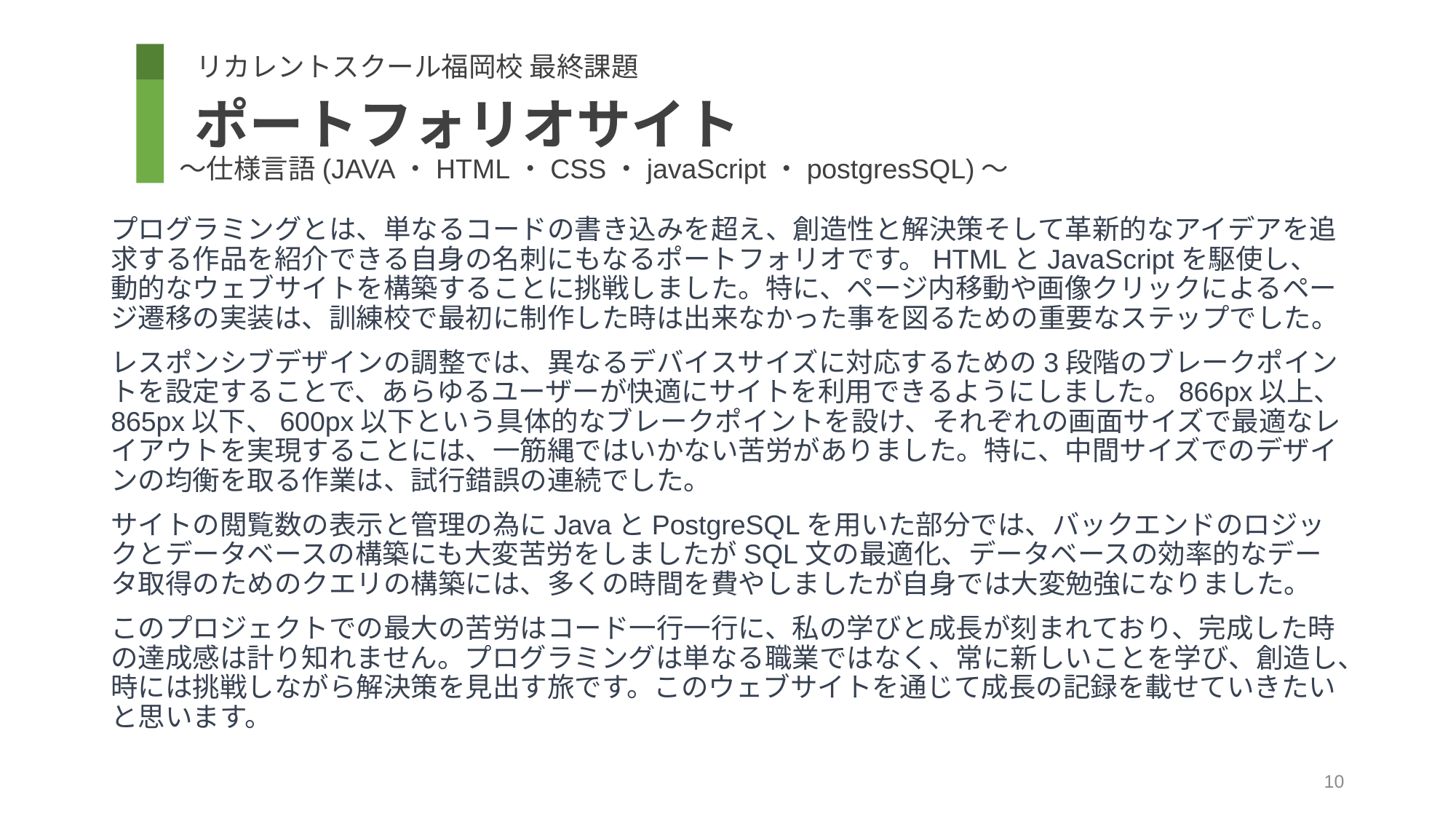

リカレントスクール福岡校 最終課題

ポートフォリオサイト
〜仕様言語(JAVA・HTML・CSS・javaScript・postgresSQL)〜
プログラミングとは、単なるコードの書き込みを超え、創造性と解決策そして革新的なアイデアを追求する作品を紹介できる自身の名刺にもなるポートフォリオです。HTMLとJavaScriptを駆使し、動的なウェブサイトを構築することに挑戦しました。特に、ページ内移動や画像クリックによるページ遷移の実装は、訓練校で最初に制作した時は出来なかった事を図るための重要なステップでした。
レスポンシブデザインの調整では、異なるデバイスサイズに対応するための3段階のブレークポイントを設定することで、あらゆるユーザーが快適にサイトを利用できるようにしました。866px以上、865px以下、600px以下という具体的なブレークポイントを設け、それぞれの画面サイズで最適なレイアウトを実現することには、一筋縄ではいかない苦労がありました。特に、中間サイズでのデザインの均衡を取る作業は、試行錯誤の連続でした。
サイトの閲覧数の表示と管理の為にJavaとPostgreSQLを用いた部分では、バックエンドのロジックとデータベースの構築にも大変苦労をしましたがSQL文の最適化、データベースの効率的なデータ取得のためのクエリの構築には、多くの時間を費やしましたが自身では大変勉強になりました。
このプロジェクトでの最大の苦労はコード一行一行に、私の学びと成長が刻まれており、完成した時の達成感は計り知れません。プログラミングは単なる職業ではなく、常に新しいことを学び、創造し、時には挑戦しながら解決策を見出す旅です。このウェブサイトを通じて成長の記録を載せていきたいと思います。
10